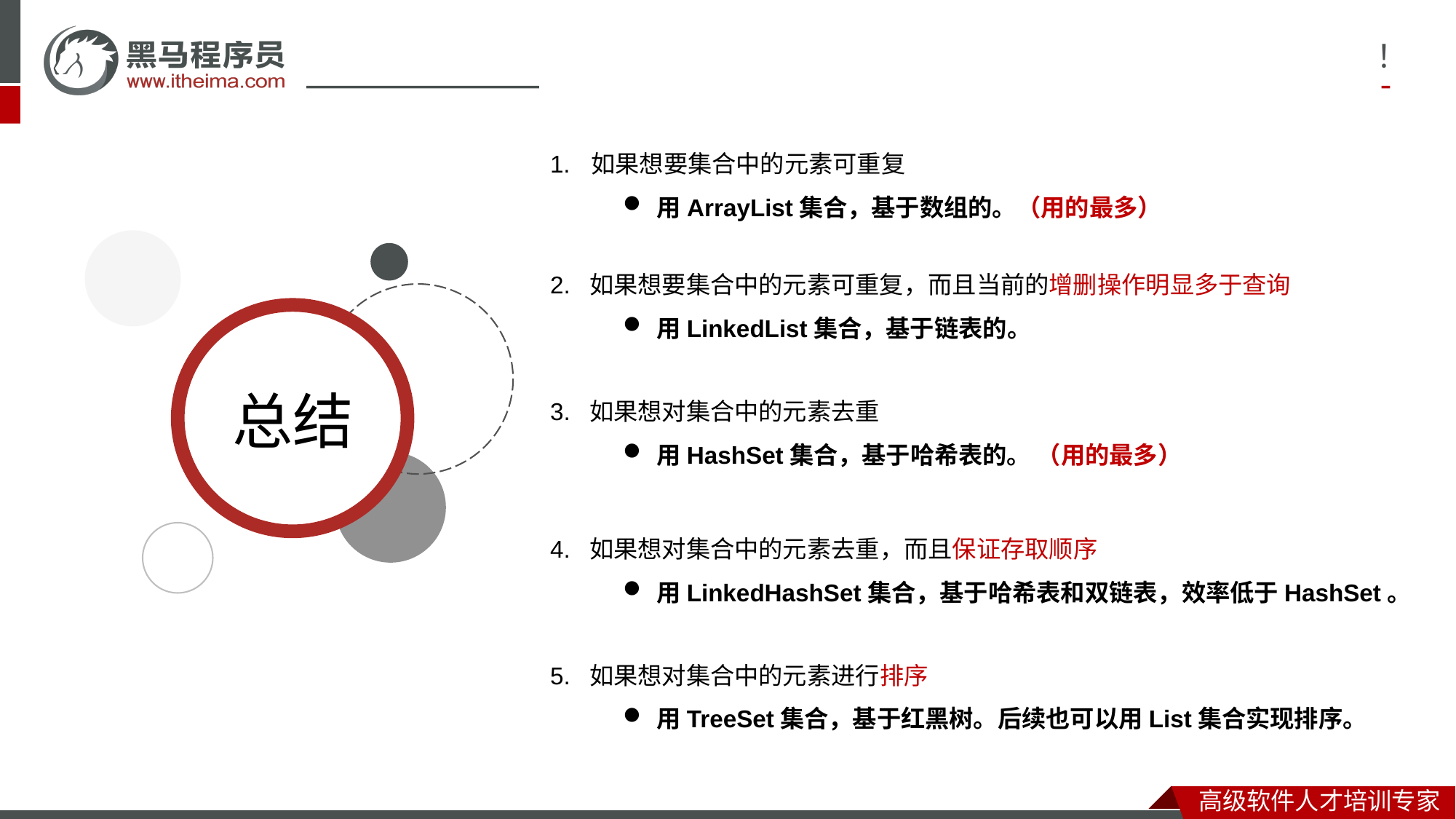

如果想要集合中的元素可重复
用ArrayList集合，基于数组的。（用的最多）
2.  如果想要集合中的元素可重复，而且当前的增删操作明显多于查询
用LinkedList集合，基于链表的。
3.  如果想对集合中的元素去重
用HashSet集合，基于哈希表的。 （用的最多）
4.  如果想对集合中的元素去重，而且保证存取顺序
用LinkedHashSet集合，基于哈希表和双链表，效率低于HashSet。
5.  如果想对集合中的元素进行排序
用TreeSet集合，基于红黑树。后续也可以用List集合实现排序。